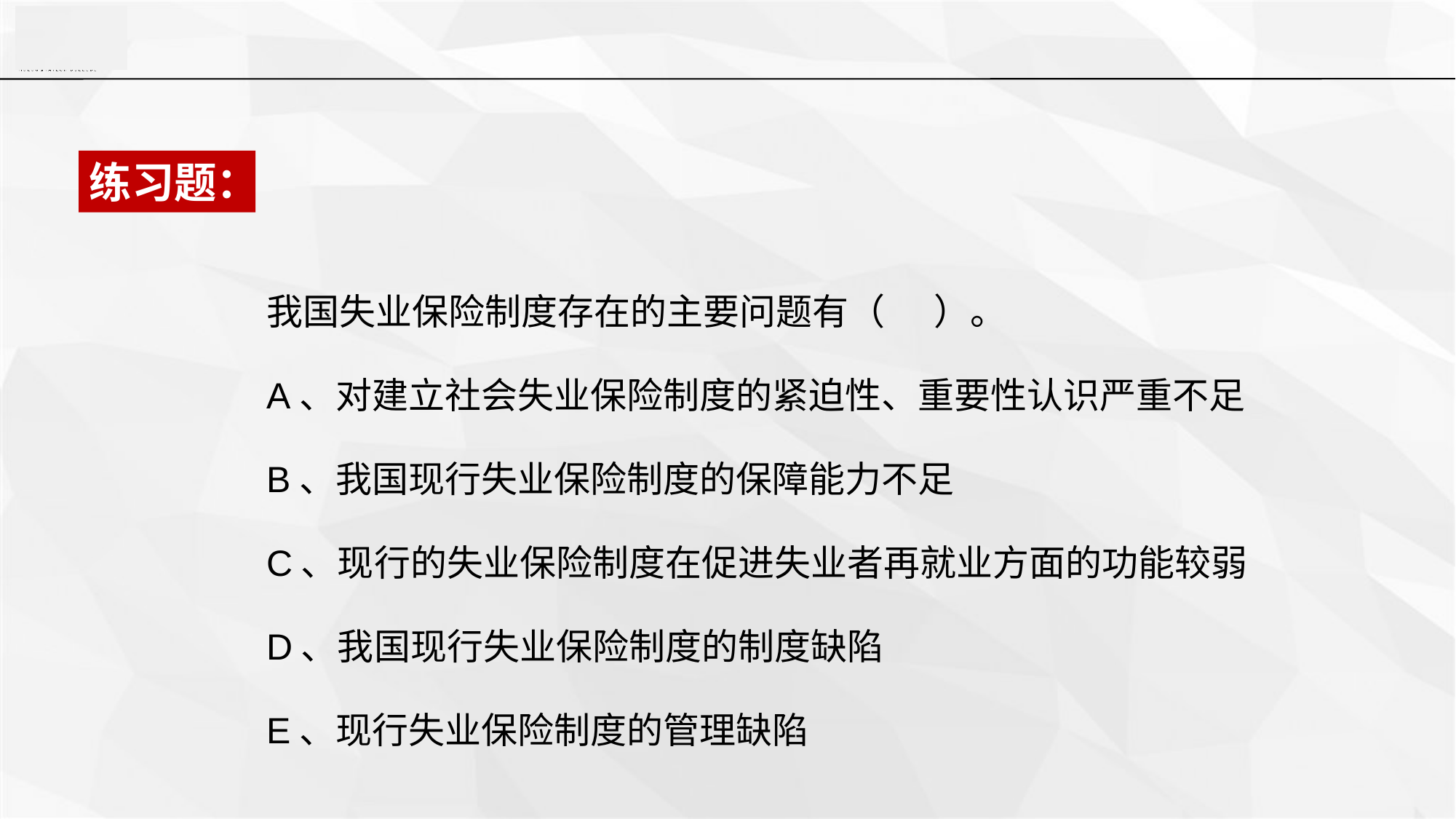

练习题：
我国失业保险制度存在的主要问题有（      ）。
A、对建立社会失业保险制度的紧迫性、重要性认识严重不足
B、我国现行失业保险制度的保障能力不足
C、现行的失业保险制度在促进失业者再就业方面的功能较弱
D、我国现行失业保险制度的制度缺陷
E、现行失业保险制度的管理缺陷